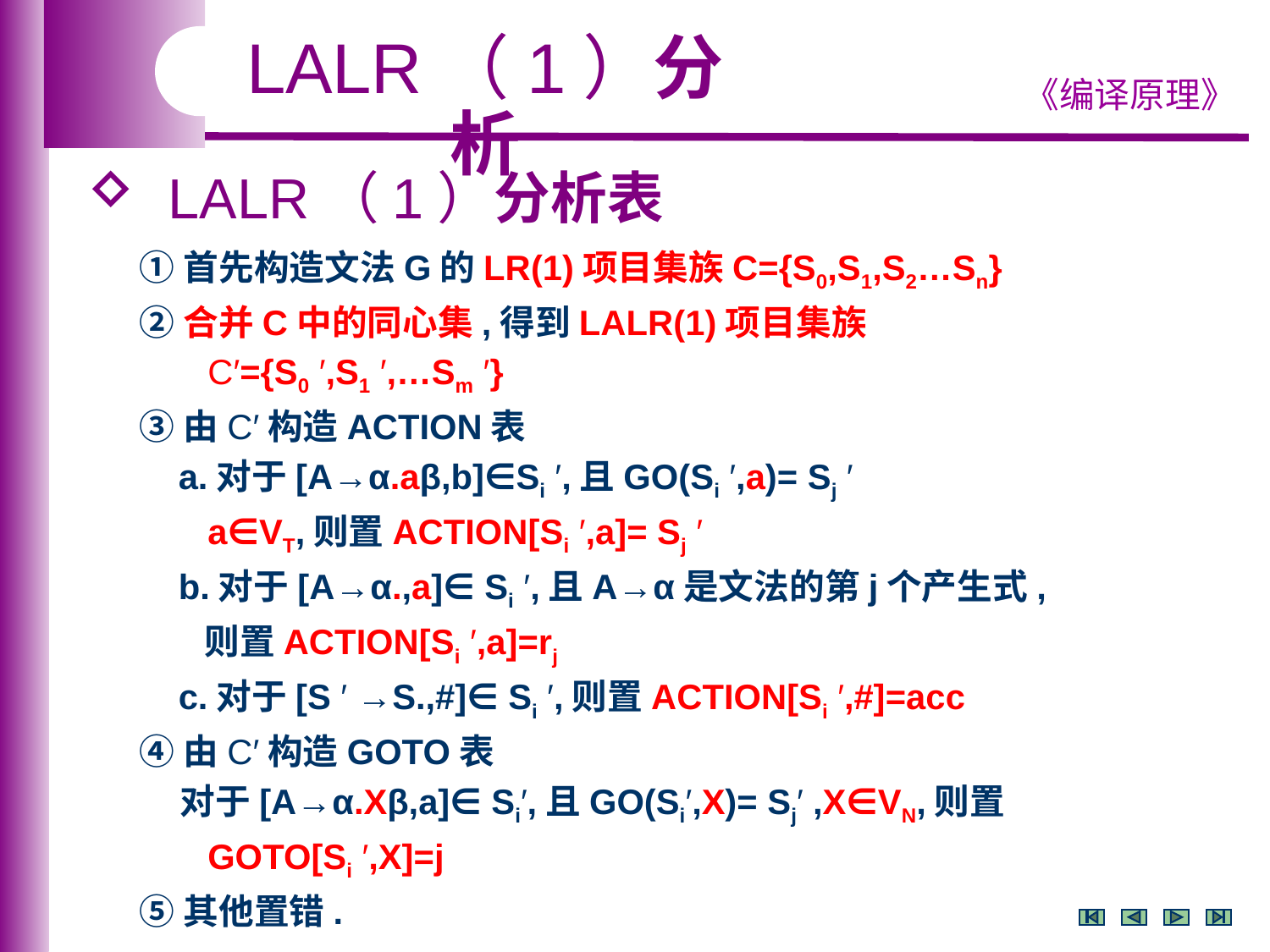

LALR（1）分析
  LALR（1）分析表
①首先构造文法G的LR(1)项目集族C={S0,S1,S2…Sn}
②合并C中的同心集,得到LALR(1)项目集族
       C′={S0 ′,S1 ′,…Sm ′}
③由C′构造ACTION表
    a.对于[A→α.aβ,b]∈Si ′,且GO(Si ′,a)= Sj ′
       a∈VT,则置ACTION[Si ′,a]= Sj ′
    b.对于[A→α.,a]∈ Si ′,且A→α是文法的第j个产生式,
       则置ACTION[Si ′,a]=rj
    c.对于[S ′ →S.,#]∈ Si ′,则置ACTION[Si ′,#]=acc
④由C′构造GOTO表
    对于[A→α.Xβ,a]∈ Si′,且GO(Si′,X)= Sj′ ,X∈VN,则置
       GOTO[Si ′,X]=j
⑤其他置错.